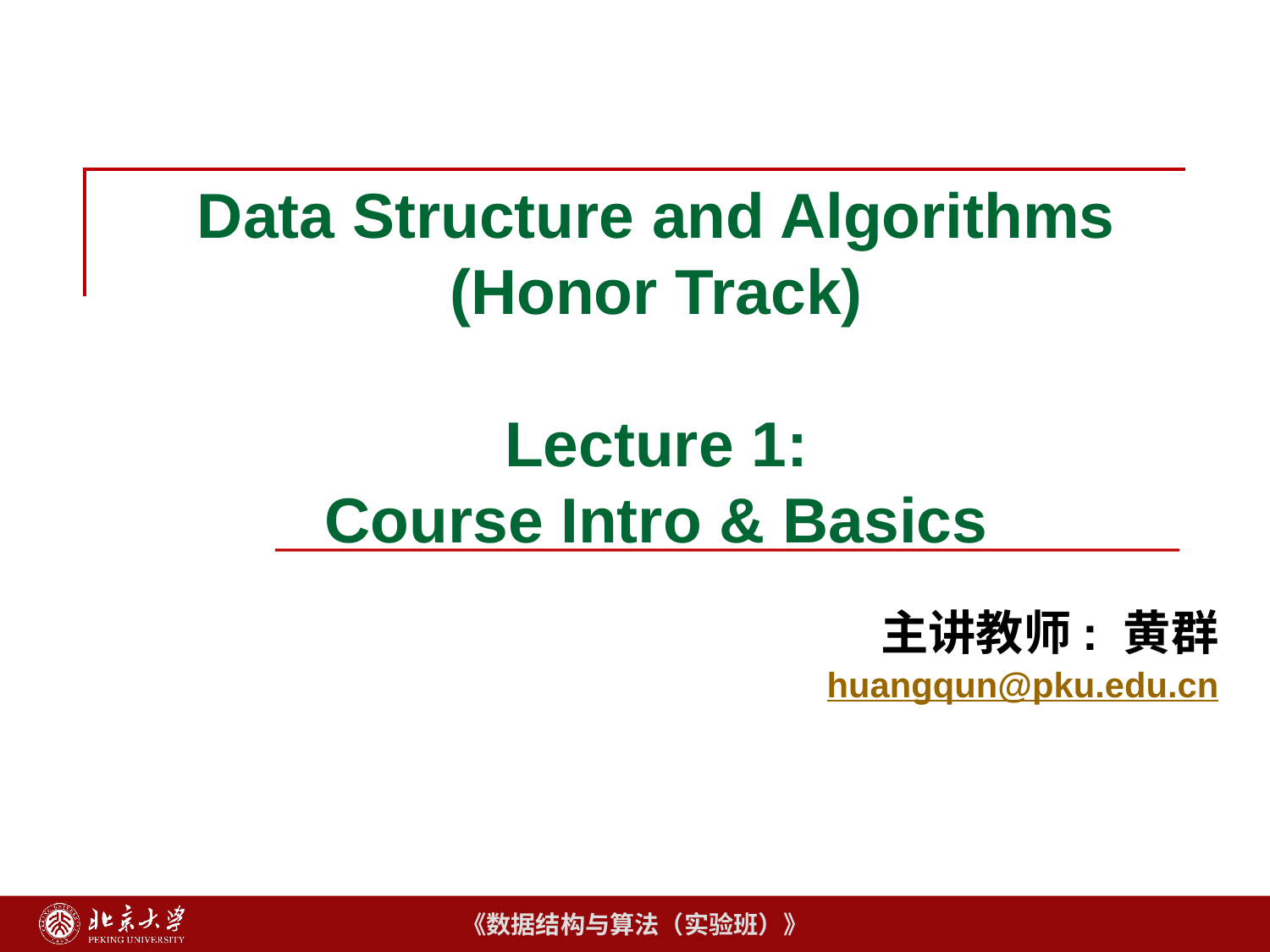

# Data Structure and Algorithms (Honor Track) Lecture 1: Course Intro & Basics
主讲教师: 黄群
huangqun@pku.edu.cn